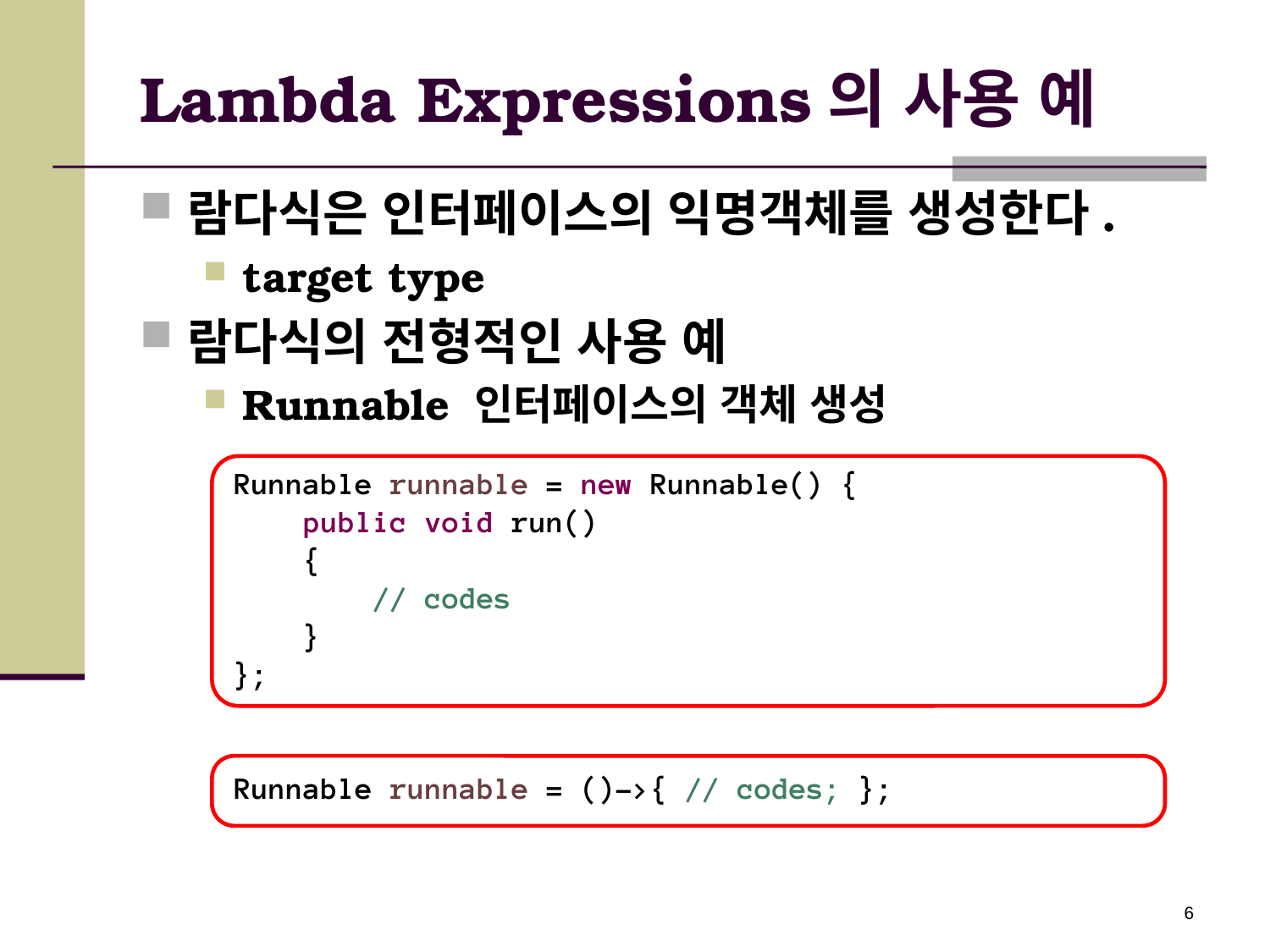

# Lambda Expressions의 사용 예
람다식은 인터페이스의 익명객체를 생성한다.
target type
람다식의 전형적인 사용 예
Runnable 인터페이스의 객체 생성

Runnable runnable = new Runnable() {
    public void run()
    {
        // codes
    }
};

Runnable runnable = ()->{ // codes; };

6